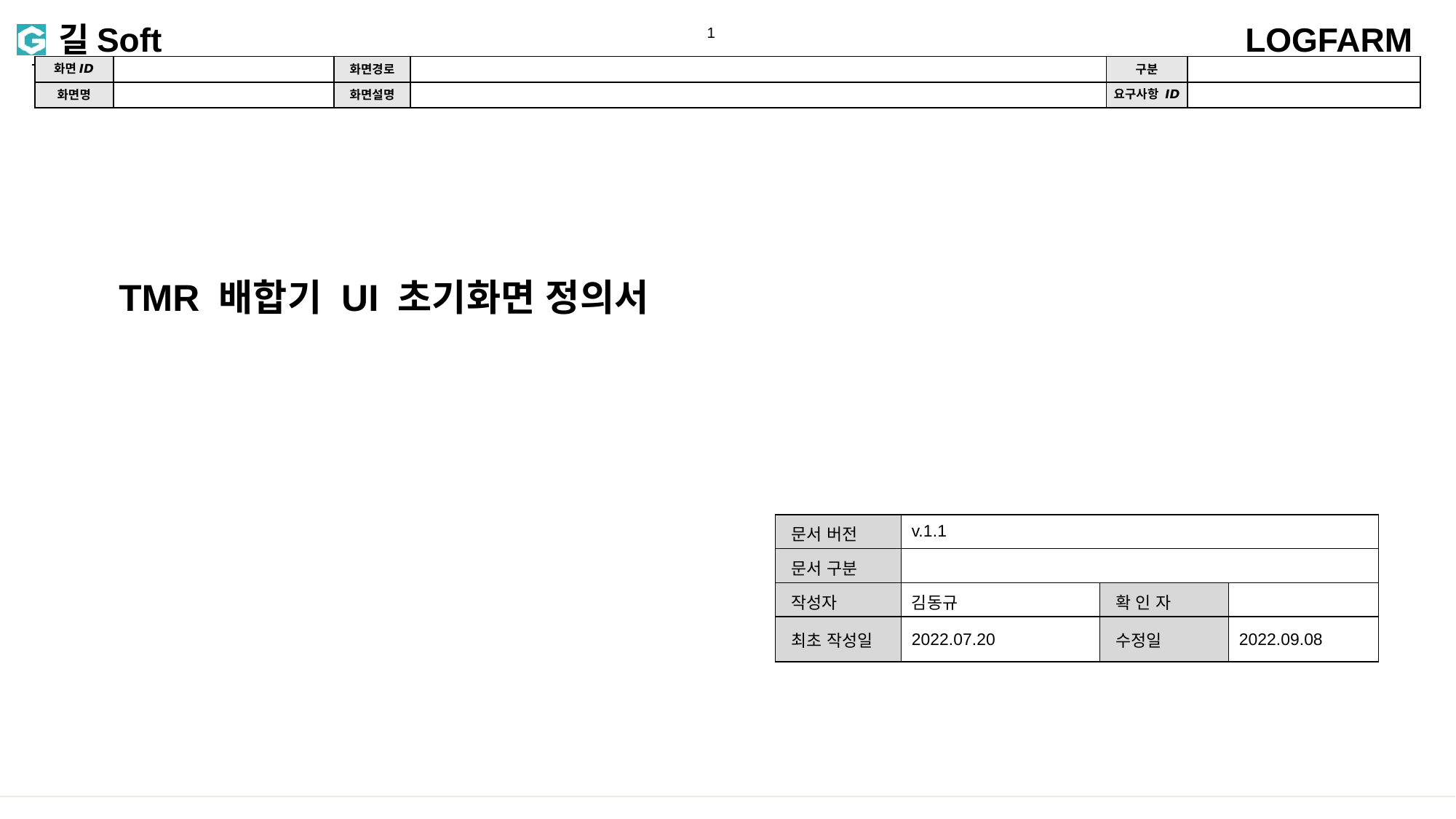

TMR 배합기 UI 초기화면 정의서
| 문서 버전 | v.1.1 |  |  |
| --- | --- | --- | --- |
| 문서 구분 |  |  |  |
| 작성자 | 김동규 | 확 인 자 |  |
| 최초 작성일 | 2022.07.20 | 수정일 | 2022.09.08 |